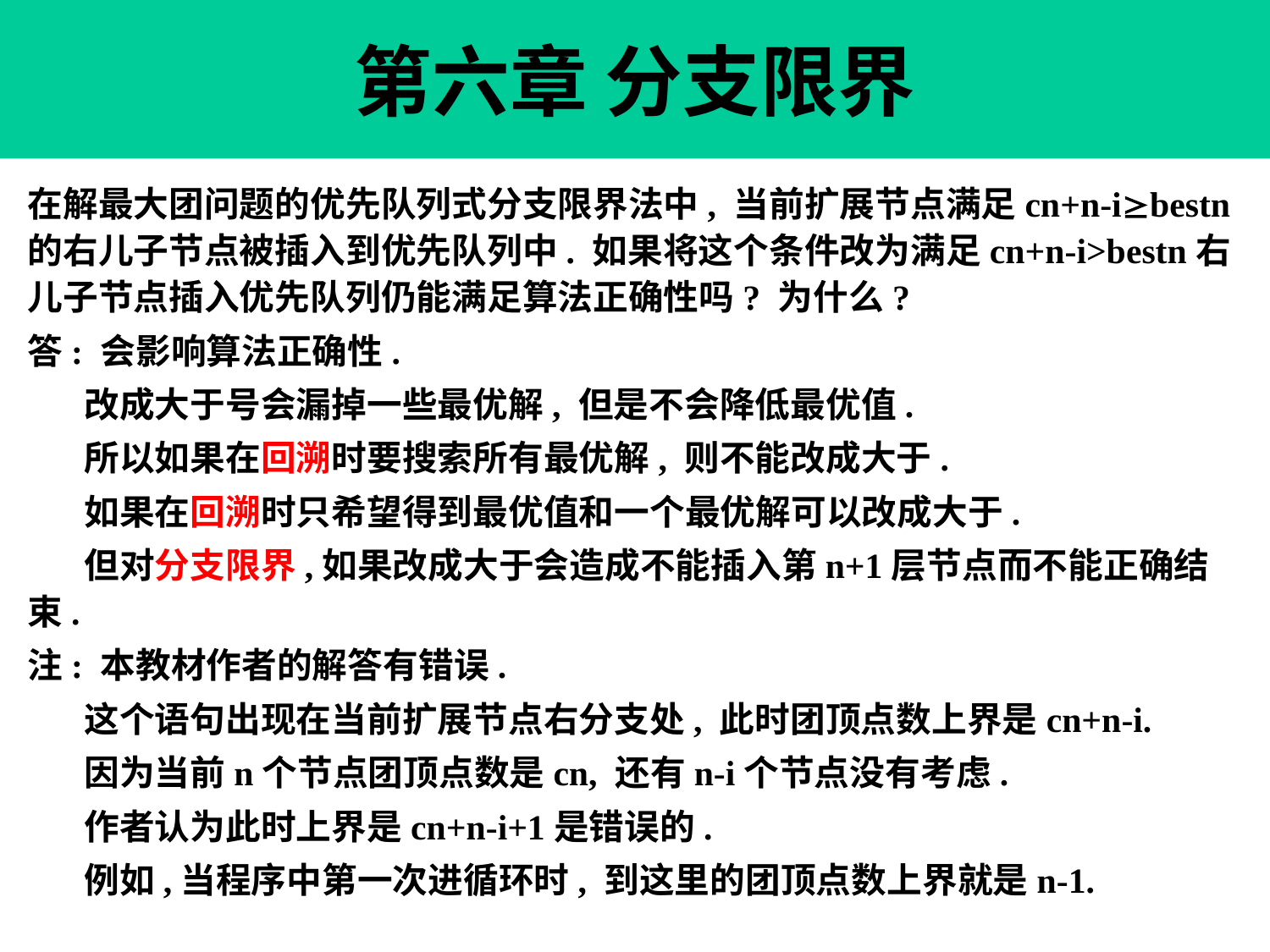

# 第六章 分支限界
在解最大团问题的优先队列式分支限界法中, 当前扩展节点满足cn+n-i≥bestn的右儿子节点被插入到优先队列中. 如果将这个条件改为满足cn+n-i>bestn右儿子节点插入优先队列仍能满足算法正确性吗? 为什么?
答: 会影响算法正确性.
      改成大于号会漏掉一些最优解, 但是不会降低最优值.
      所以如果在回溯时要搜索所有最优解, 则不能改成大于.
      如果在回溯时只希望得到最优值和一个最优解可以改成大于.
      但对分支限界,如果改成大于会造成不能插入第n+1层节点而不能正确结束.
注: 本教材作者的解答有错误.
      这个语句出现在当前扩展节点右分支处, 此时团顶点数上界是cn+n-i.
      因为当前n个节点团顶点数是cn, 还有n-i个节点没有考虑.
      作者认为此时上界是cn+n-i+1是错误的.
      例如,当程序中第一次进循环时, 到这里的团顶点数上界就是n-1.